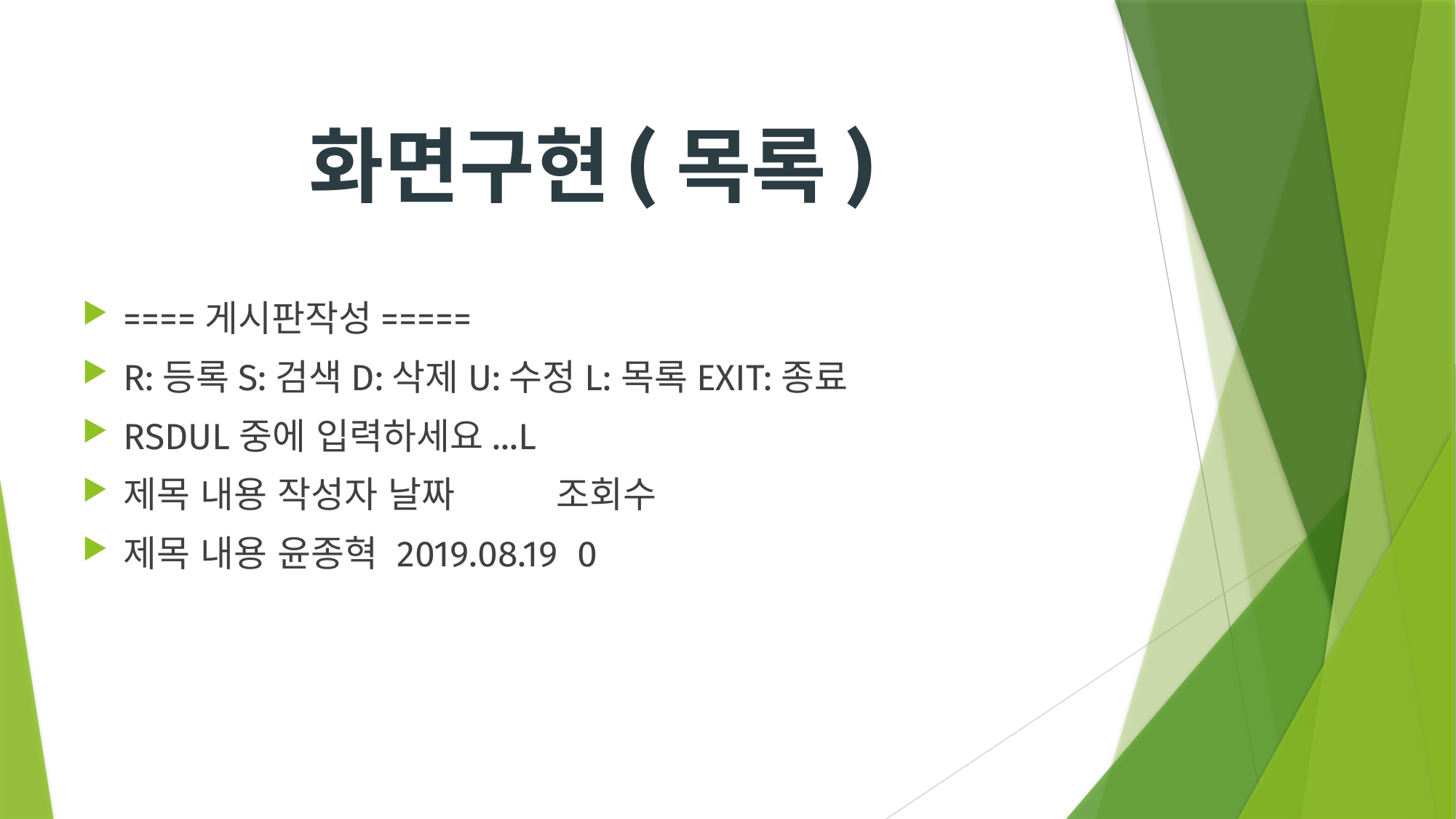

화면구현(목록)
====게시판작성=====
R:등록S:검색D:삭제U:수정L:목록EXIT:종료
RSDUL중에 입력하세요...L
제목 내용 작성자 날짜          조회수
제목 내용 윤종혁 2019.08.19  0